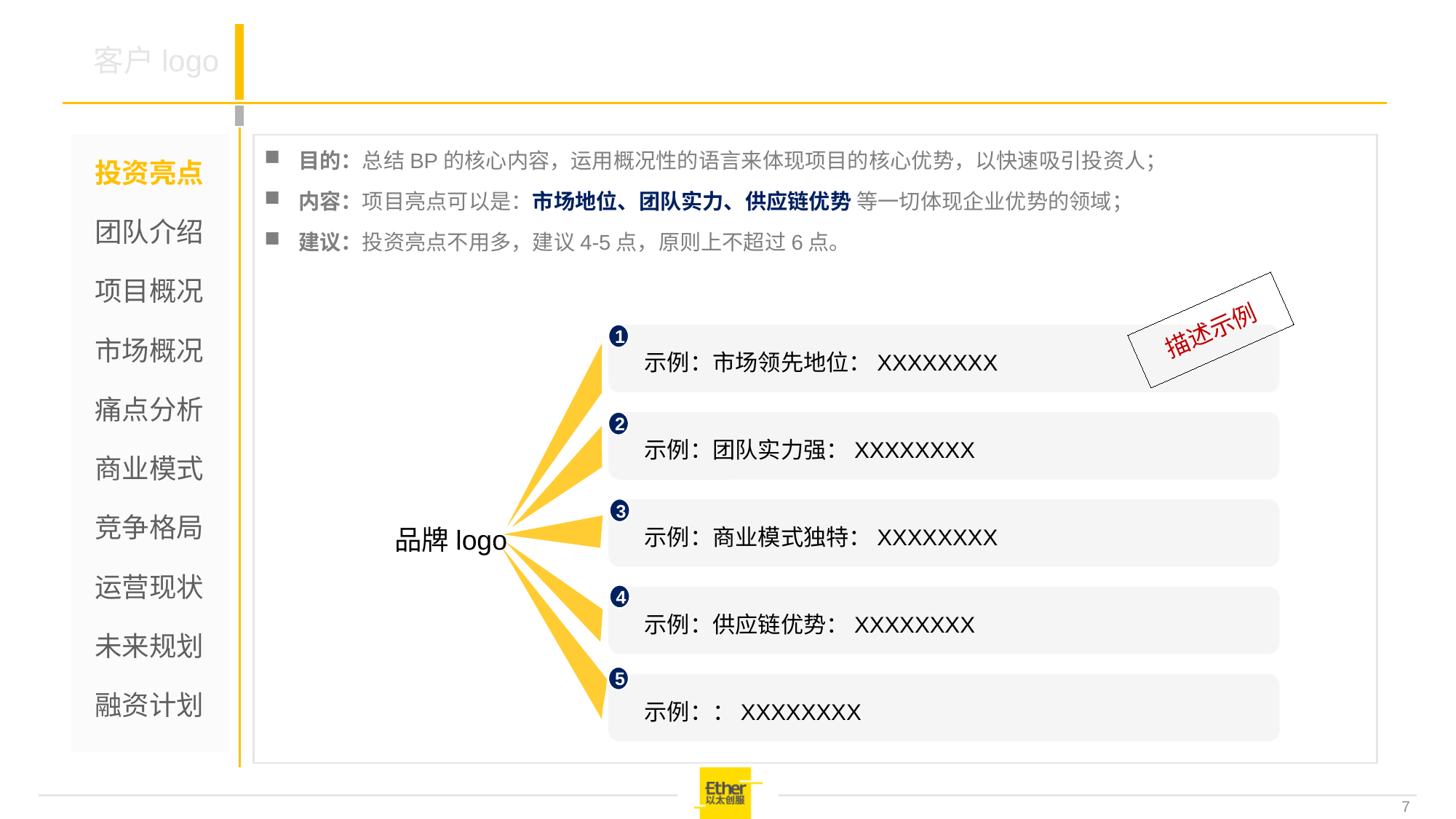

#
目的：总结BP的核心内容，运用概况性的语言来体现项目的核心优势，以快速吸引投资人；
内容：项目亮点可以是：市场地位、团队实力、供应链优势 等一切体现企业优势的领域；
建议：投资亮点不用多，建议4-5点，原则上不超过6点。

投资亮点
团队介绍
项目概况
市场概况
痛点分析
商业模式
竞争格局
运营现状
未来规划
融资计划

描述示例
1
示例：市场领先地位：XXXXXXXX

2
示例：团队实力强：XXXXXXXX
3
示例：商业模式独特：XXXXXXXX
品牌logo
4
示例：供应链优势：XXXXXXXX
5
示例：：XXXXXXXX
7